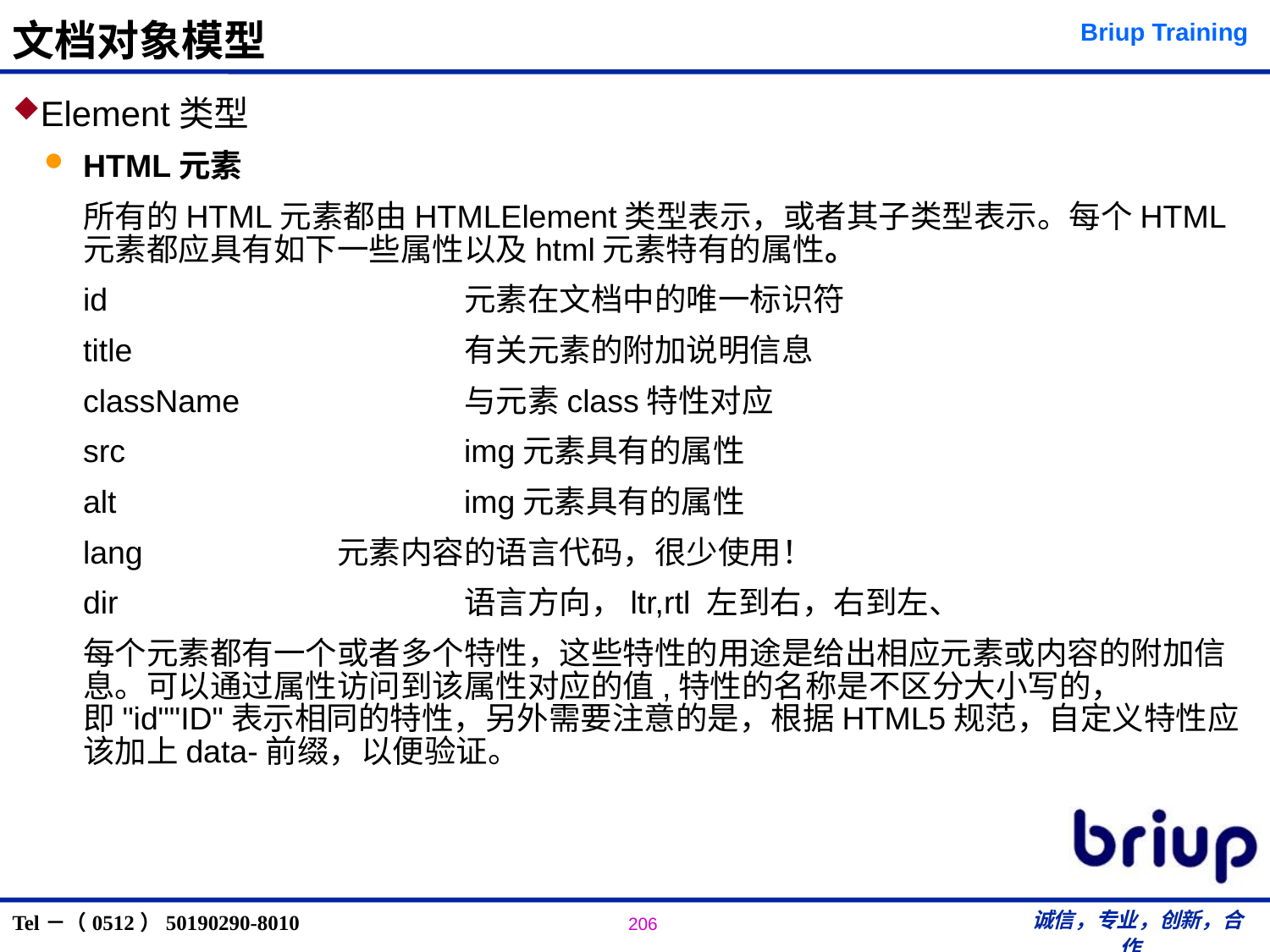

# 文档对象模型
Element类型
HTML元素
	所有的HTML元素都由HTMLElement类型表示，或者其子类型表示。每个HTML元素都应具有如下一些属性以及html元素特有的属性。
	id			元素在文档中的唯一标识符
	title			有关元素的附加说明信息
	className		与元素class特性对应
	src			img元素具有的属性
	alt			img元素具有的属性
	lang		元素内容的语言代码，很少使用！
	dir			语言方向，ltr,rtl 左到右，右到左、
	每个元素都有一个或者多个特性，这些特性的用途是给出相应元素或内容的附加信息。可以通过属性访问到该属性对应的值,特性的名称是不区分大小写的，即"id""ID"表示相同的特性，另外需要注意的是，根据HTML5规范，自定义特性应该加上data-前缀，以便验证。